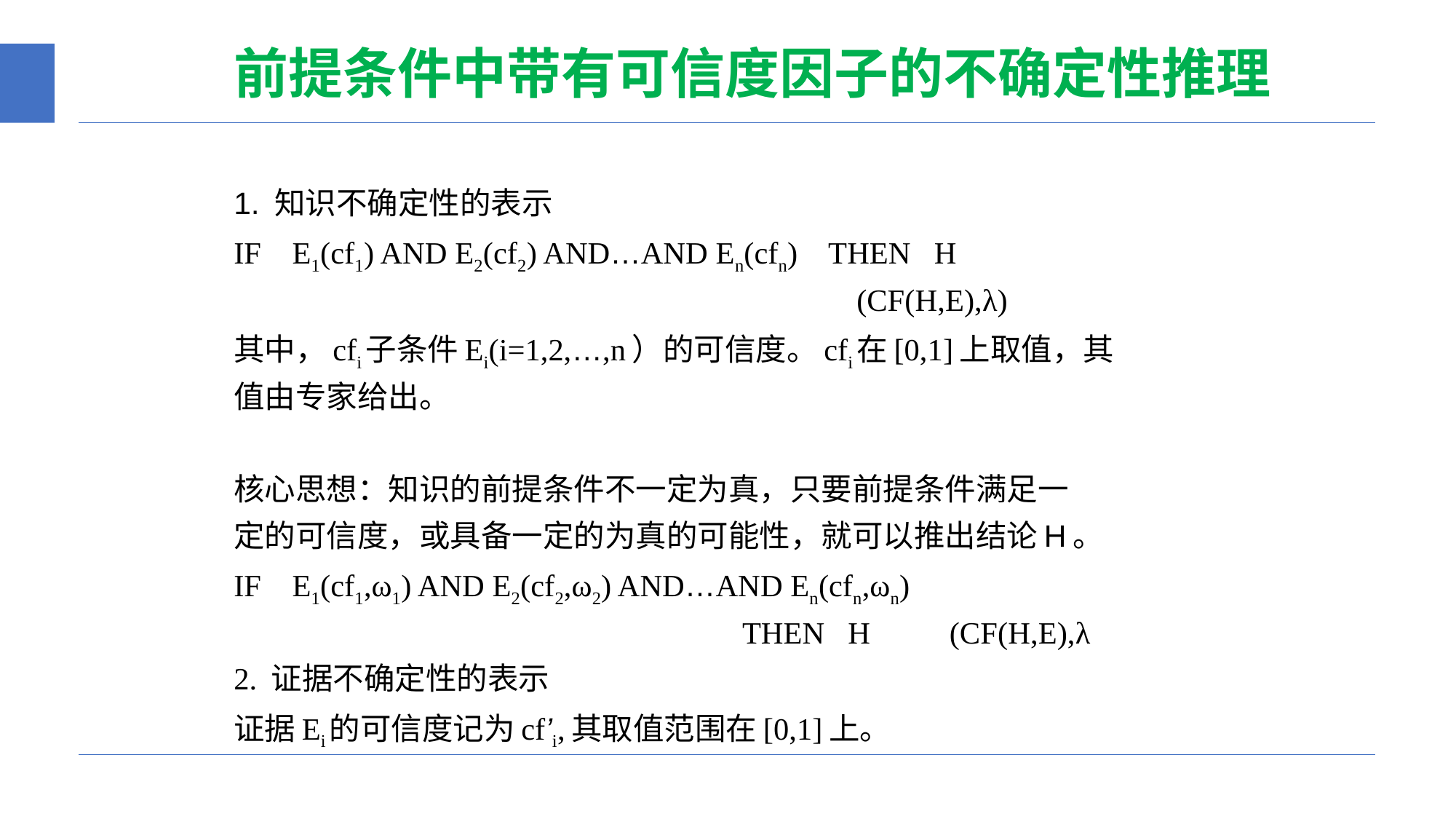

# 前提条件中带有可信度因子的不确定性推理
1. 知识不确定性的表示
IF	E1(cf1) AND E2(cf2) AND…AND En(cfn)    THEN   H
                                                                         	 (CF(H,E),λ)
其中，cfi子条件Ei(i=1,2,…,n）的可信度。cfi在[0,1]上取值，其
值由专家给出。

核心思想：知识的前提条件不一定为真，只要前提条件满足一
定的可信度，或具备一定的为真的可能性，就可以推出结论H。
IF	E1(cf1,ω1) AND E2(cf2,ω2) AND…AND En(cfn,ωn)
                                                                 THEN   H 	 (CF(H,E),λ
2. 证据不确定性的表示
证据Ei的可信度记为cf’i,其取值范围在[0,1]上。